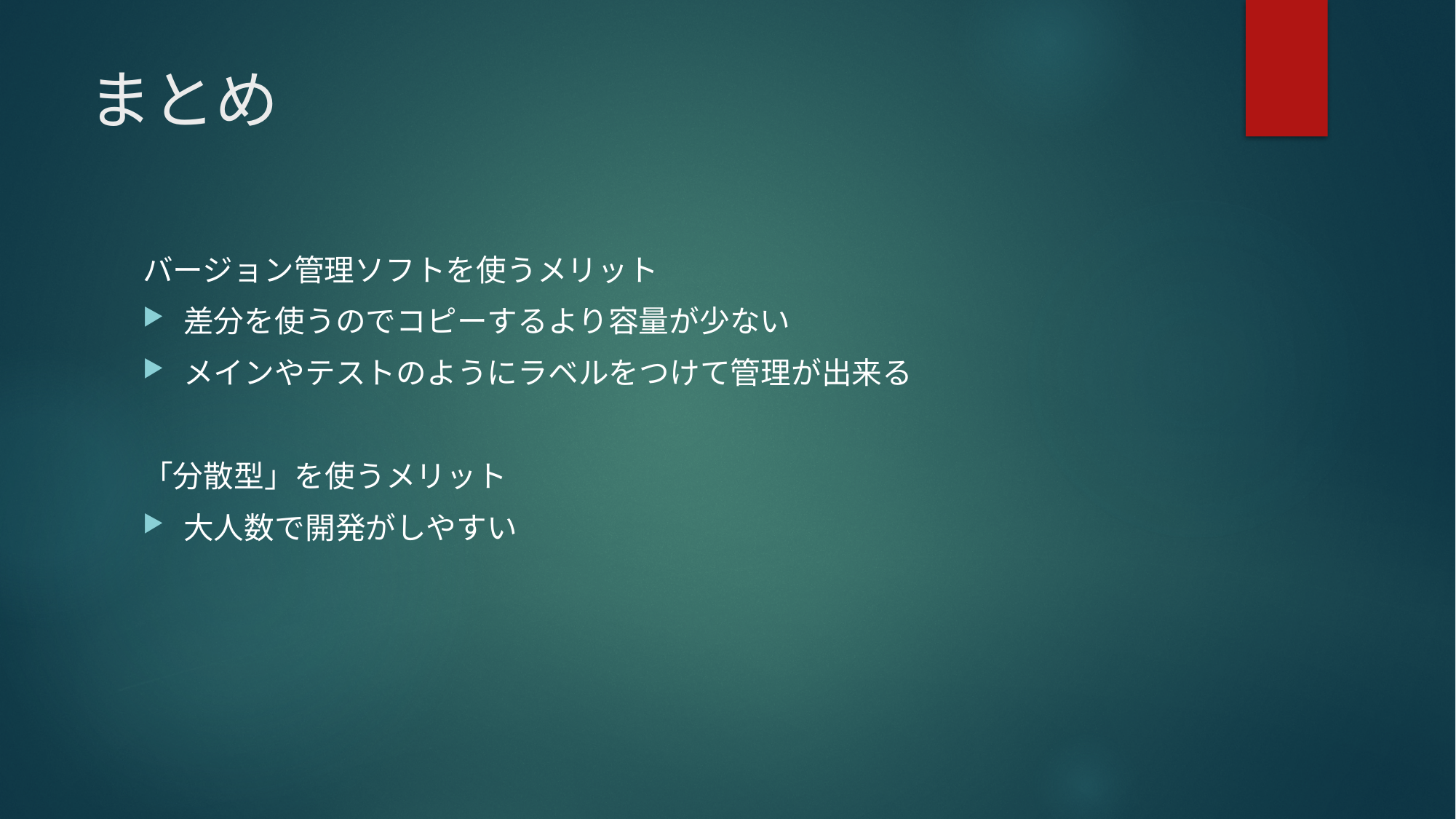

# まとめ
バージョン管理ソフトを使うメリット
差分を使うのでコピーするより容量が少ない
メインやテストのようにラベルをつけて管理が出来る

「分散型」を使うメリット
大人数で開発がしやすい